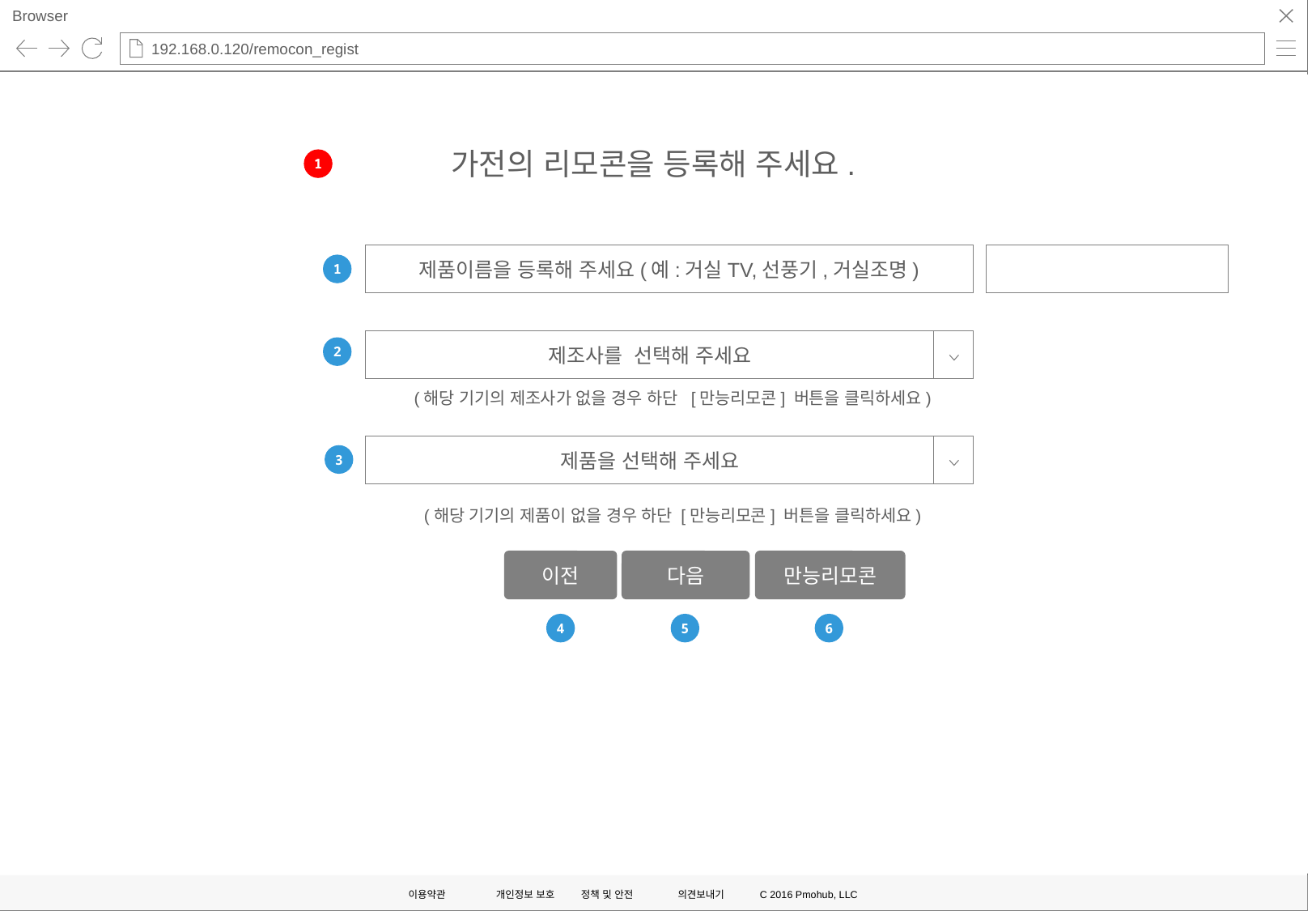

Browser

192.168.0.120/remocon_regist

가전의 리모콘을 등록해 주세요.
1
제품이름을 등록해 주세요(예:거실TV,선풍기,거실조명)

1
제조사를  선택해 주세요

2

(해당 기기의 제조사가 없을 경우 하단  [만능리모콘] 버튼을 클릭하세요)
제품을 선택해 주세요

3

(해당 기기의 제품이 없을 경우 하단 [만능리모콘] 버튼을 클릭하세요)
이전
다음
만능리모콘
4
5
6

이용약관
개인정보 보호
정책 및 안전
의견보내기
C 2016 Pmohub, LLC